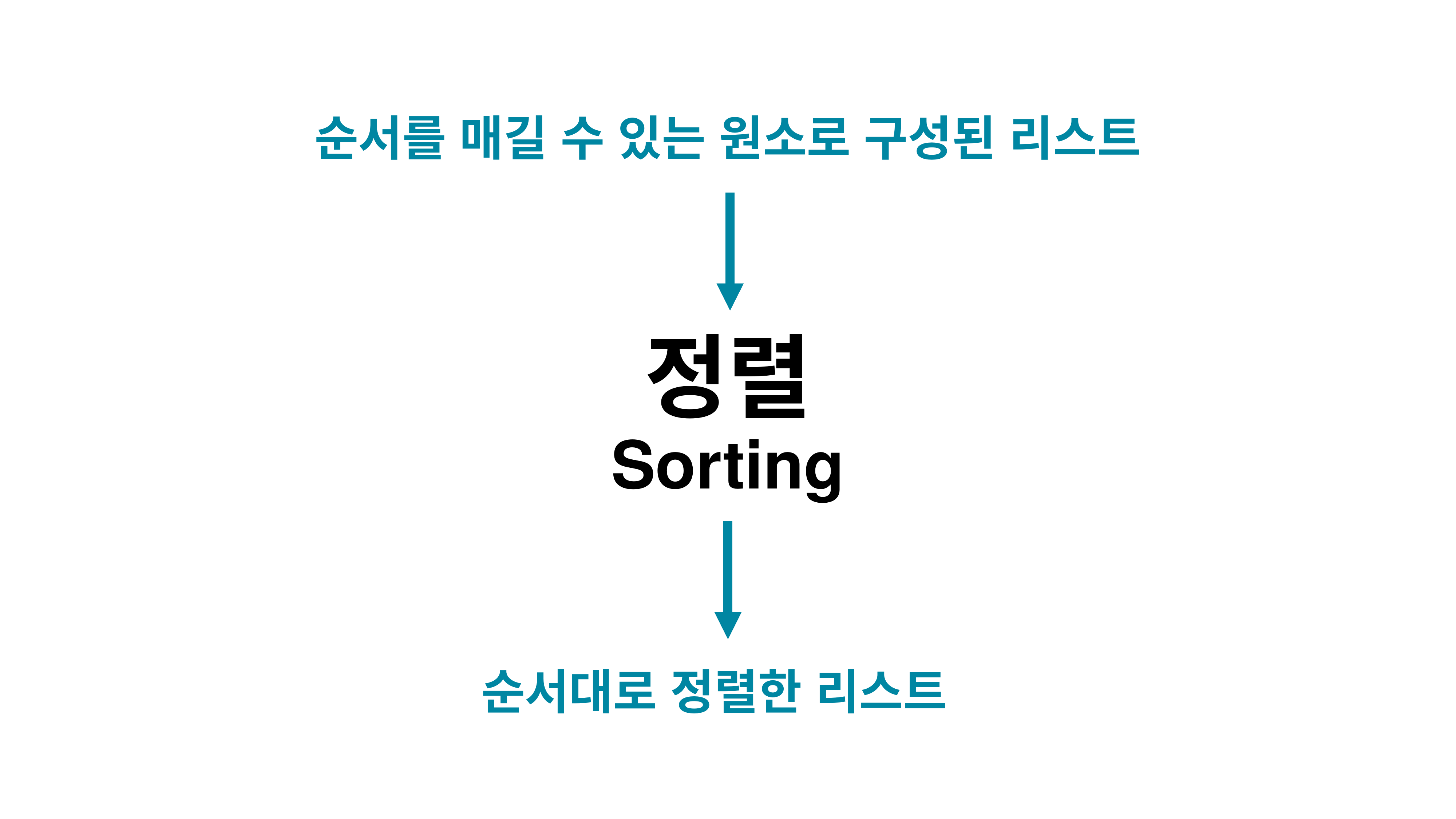

순서를 매길 수 있는 원소로 구성된 리스트

정렬
Sorting

순서대로 정렬한 리스트